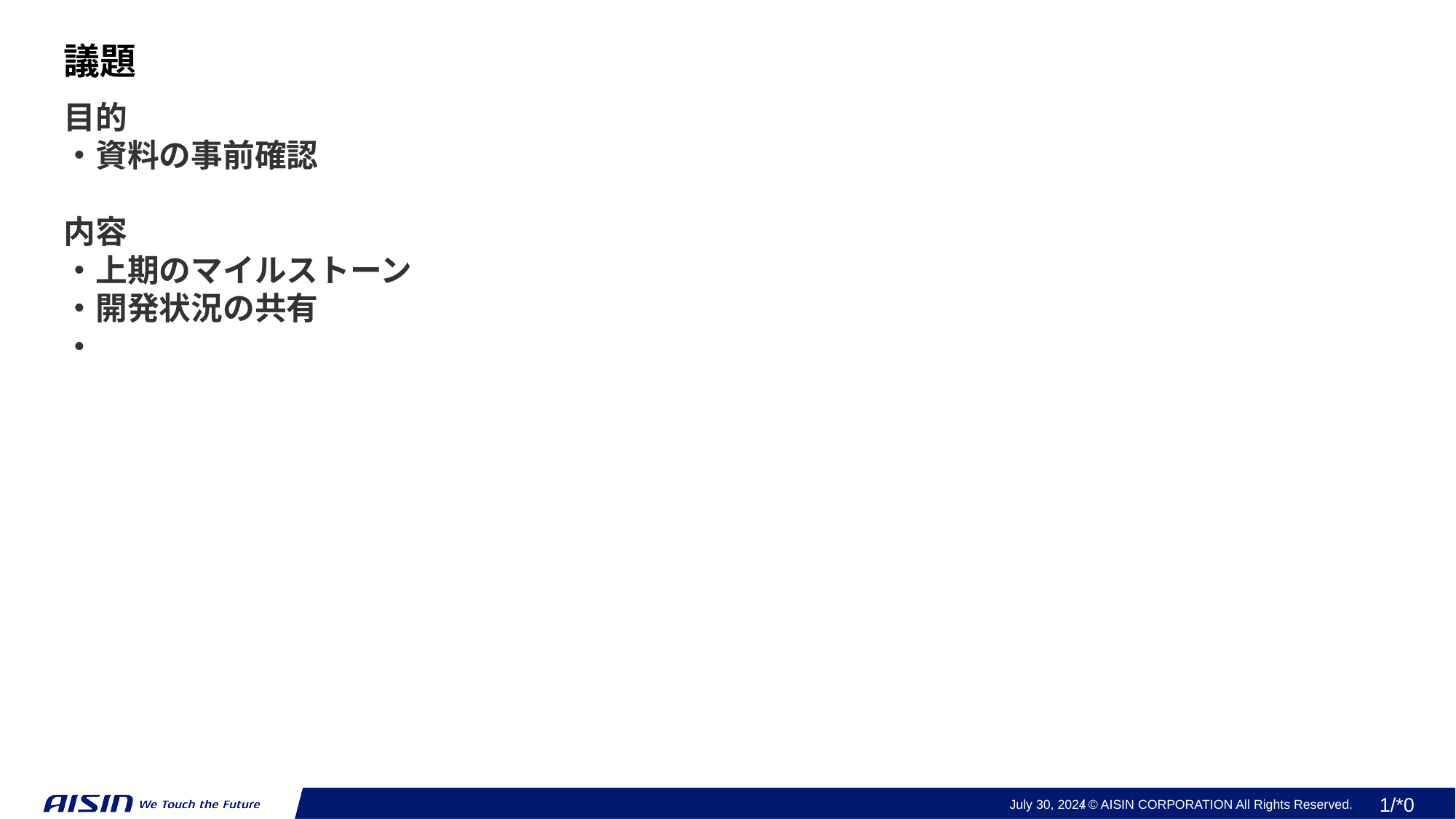

議題
目的
・資料の事前確認

内容
・上期のマイルストーン
・開発状況の共有
・
July 30, 2024